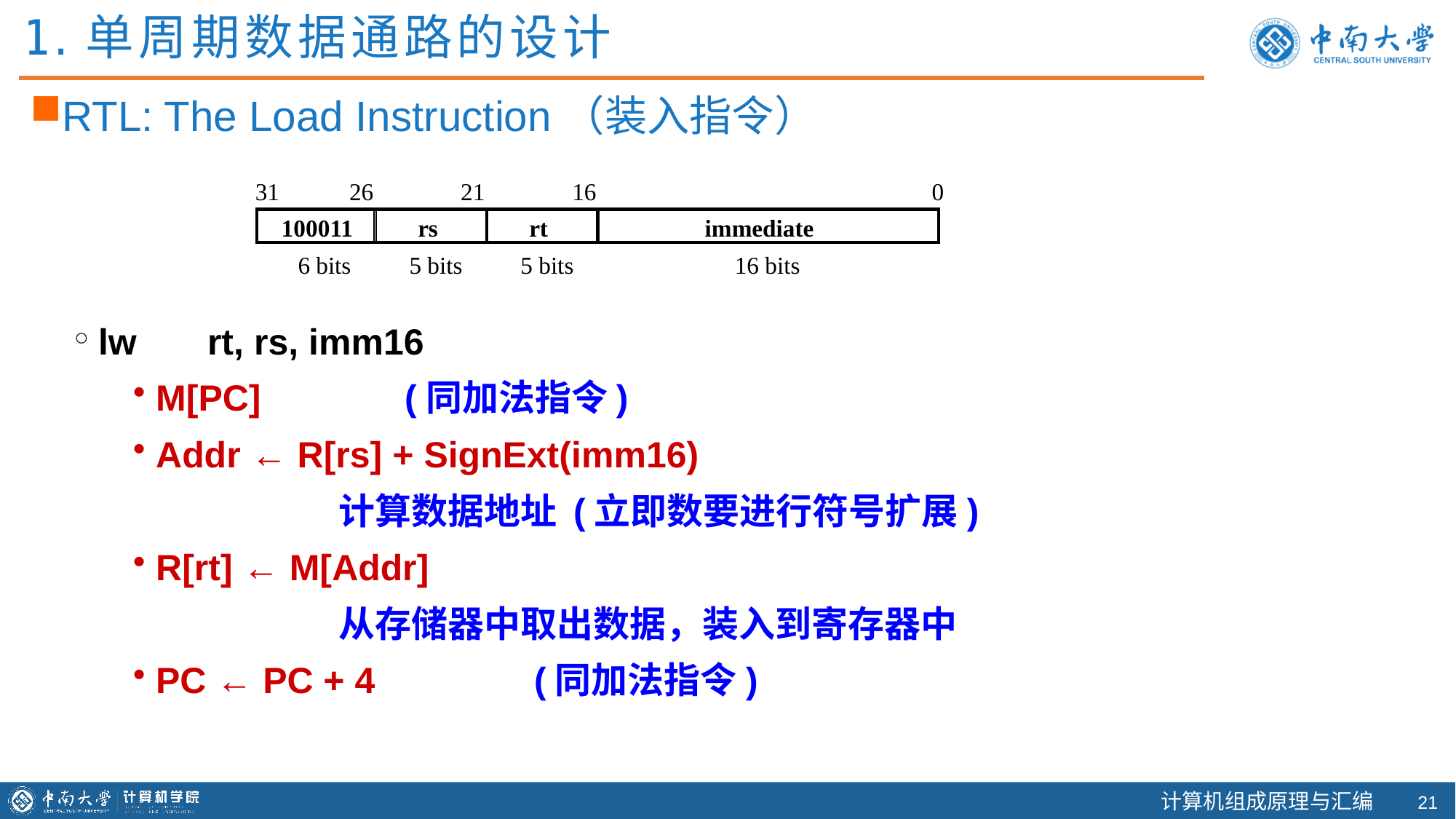

1.单周期数据通路的设计

RTL: The Load Instruction（装入指令）
31
26
21
16
0
100011
rs

rt

immediate

6 bits
5 bits
5 bits
16 bits
lw	rt, rs, imm16
M[PC]		   (同加法指令)
Addr ← R[rs] + SignExt(imm16)
                        计算数据地址 (立即数要进行符号扩展)
R[rt] ← M[Addr]
                        从存储器中取出数据，装入到寄存器中
PC ← PC + 4	     (同加法指令)
21